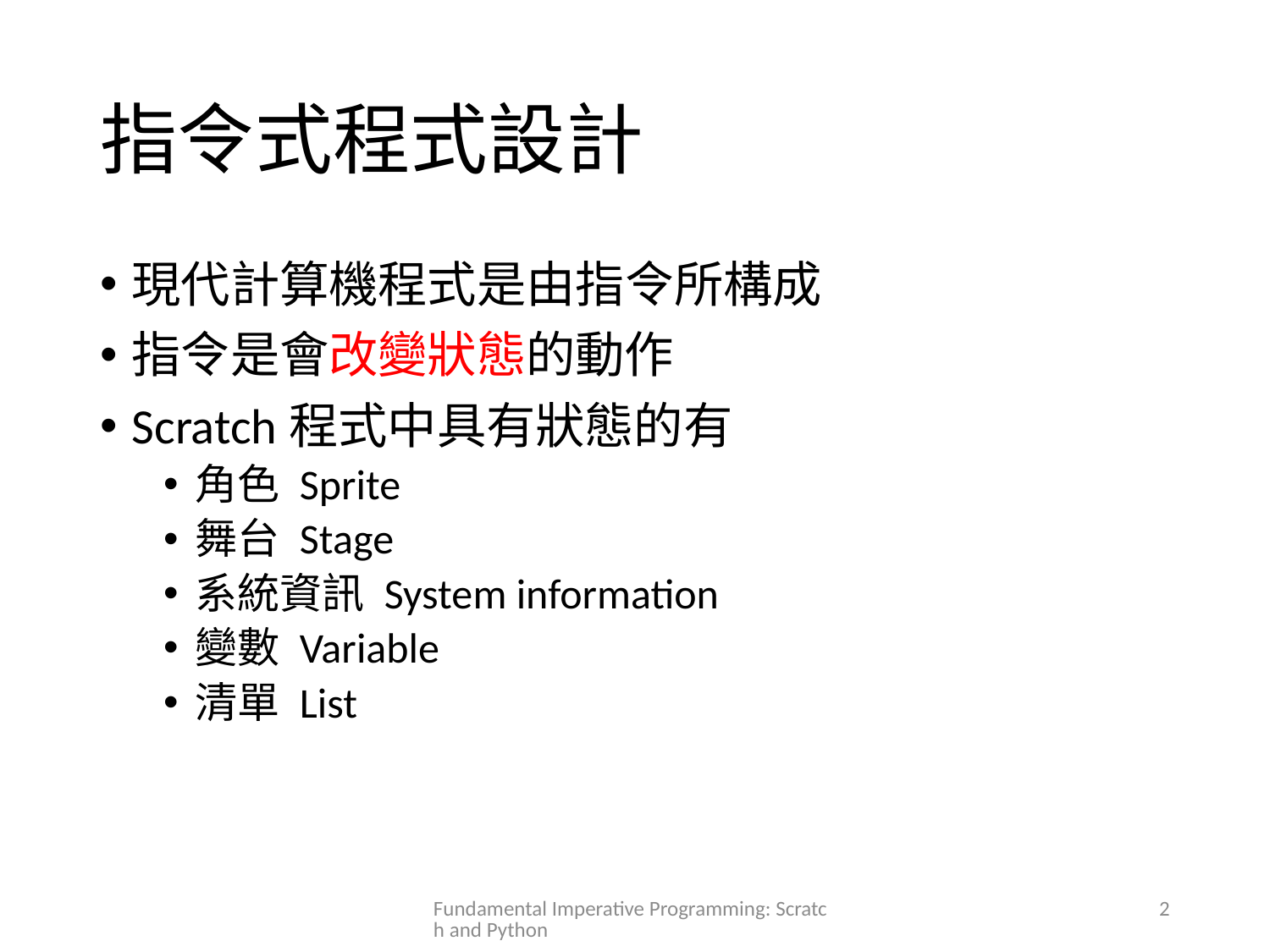

# 指令式程式設計
現代計算機程式是由指令所構成
指令是會改變狀態的動作
Scratch程式中具有狀態的有
角色 Sprite
舞台 Stage
系統資訊 System information
變數 Variable
清單 List
Fundamental Imperative Programming: Scratch and Python
2